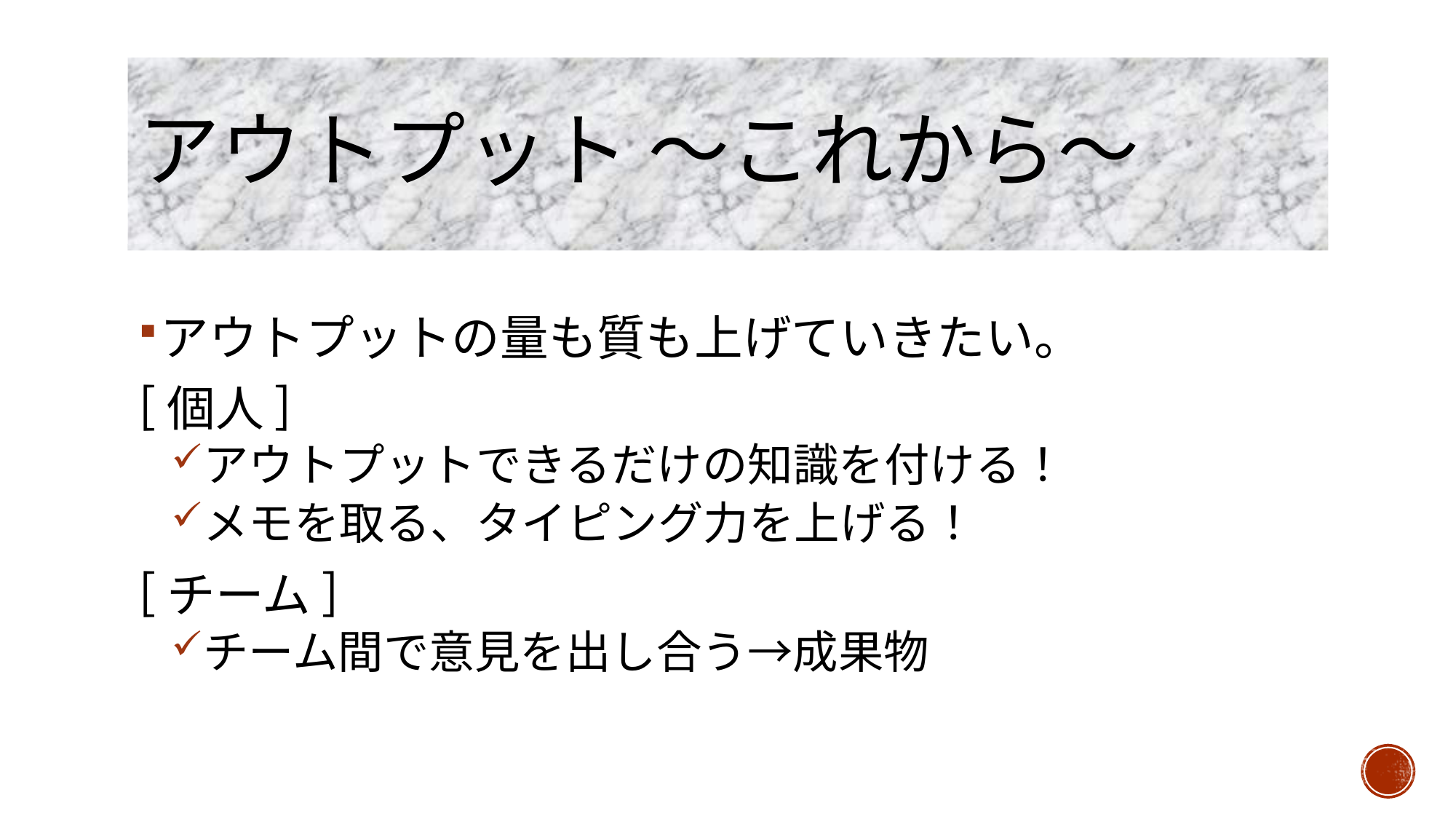

# アウトプット ～これから～

アウトプットの量も質も上げていきたい。
[個人]
アウトプットできるだけの知識を付ける！
メモを取る、タイピング力を上げる！
[チーム]
チーム間で意見を出し合う→成果物